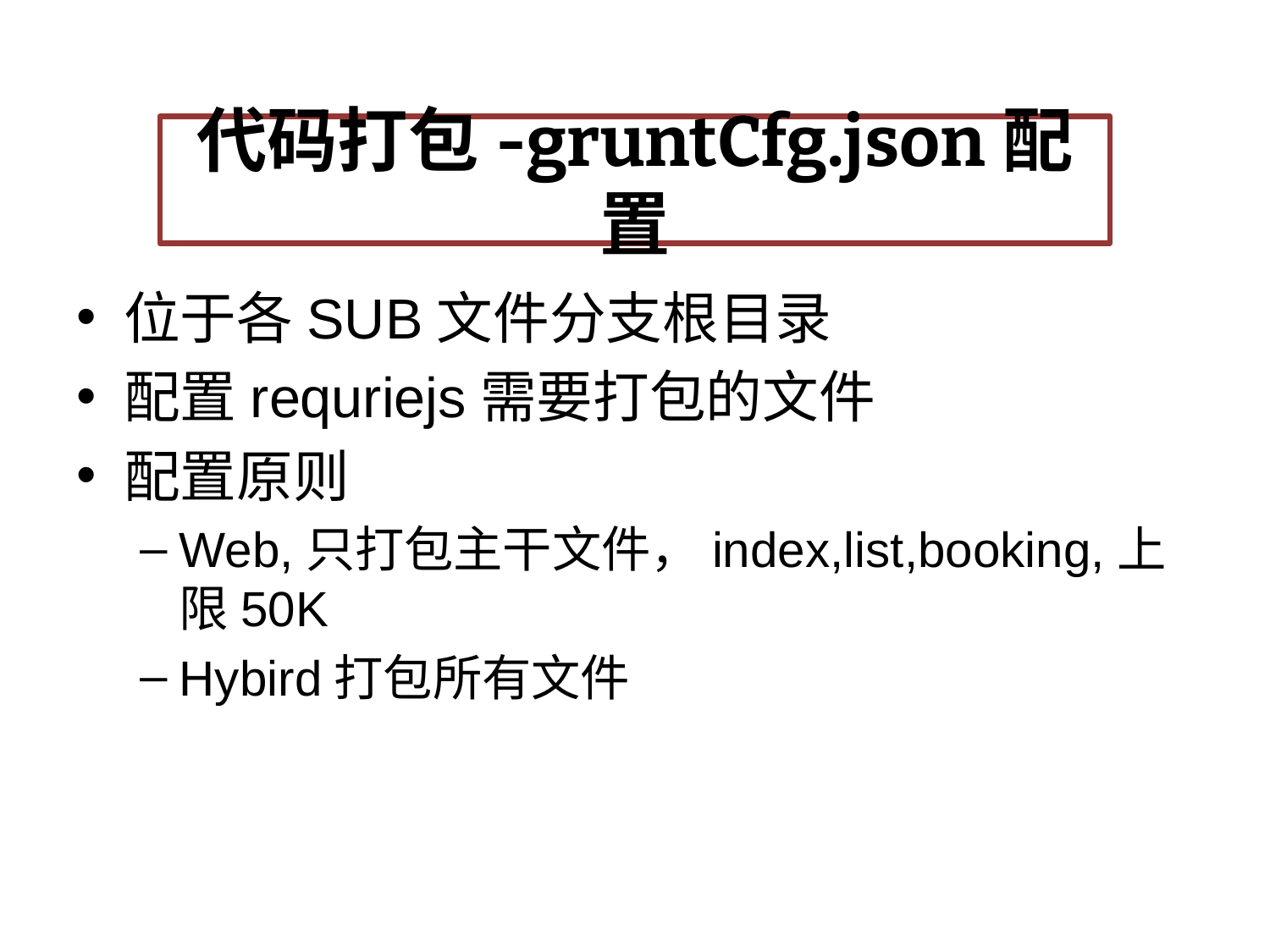

代码打包-gruntCfg.json配置
位于各SUB文件分支根目录
配置requriejs需要打包的文件
配置原则
Web,只打包主干文件，index,list,booking,上限50K
Hybird打包所有文件